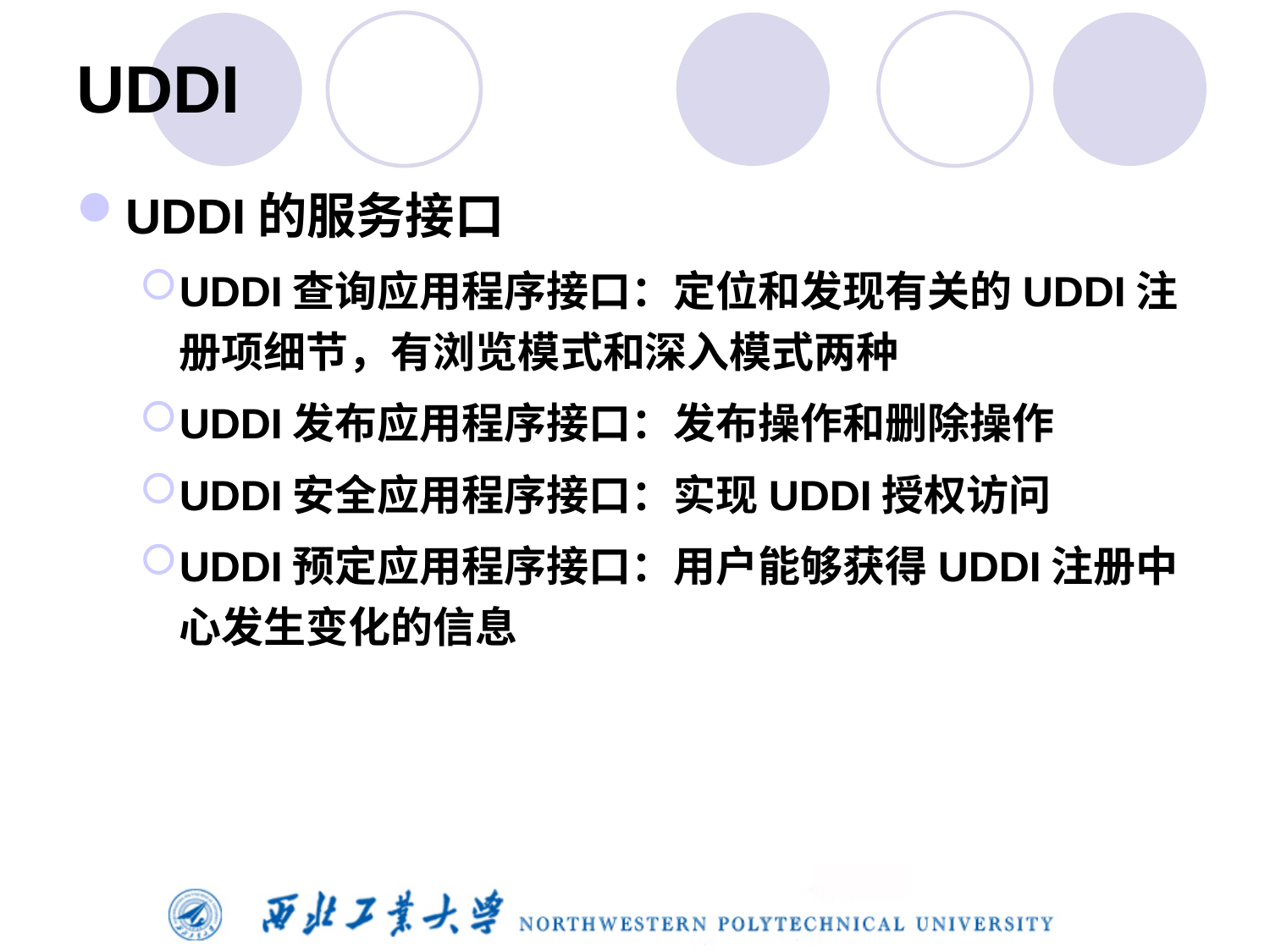

# UDDI
UDDI的服务接口
UDDI查询应用程序接口：定位和发现有关的UDDI注册项细节，有浏览模式和深入模式两种
UDDI发布应用程序接口：发布操作和删除操作
UDDI安全应用程序接口：实现UDDI授权访问
UDDI预定应用程序接口：用户能够获得UDDI注册中心发生变化的信息